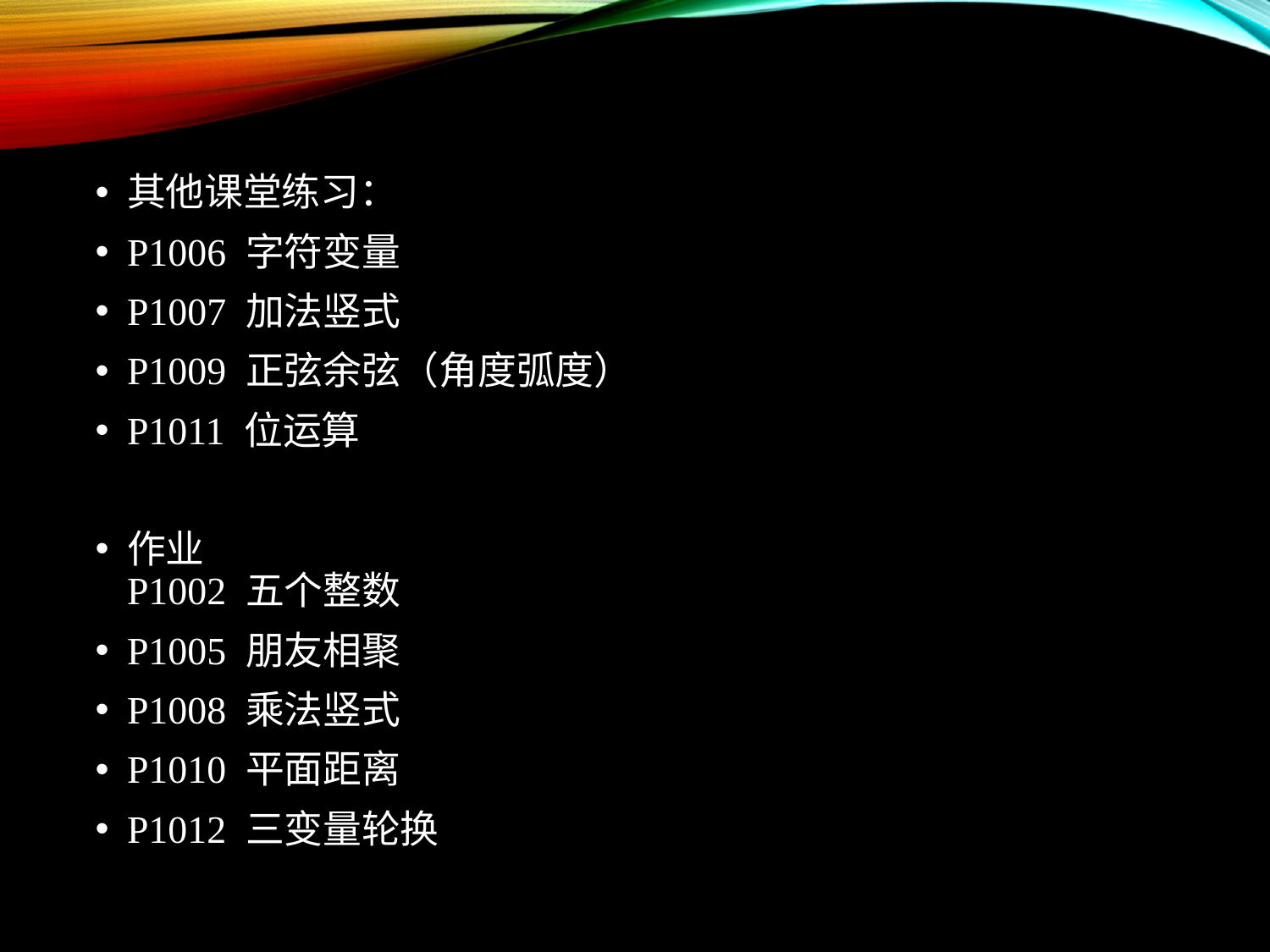

其他课堂练习：
P1006 字符变量
P1007 加法竖式
P1009 正弦余弦（角度弧度）
P1011 位运算

作业
P1002 五个整数
P1005 朋友相聚
P1008 乘法竖式
P1010 平面距离
P1012 三变量轮换